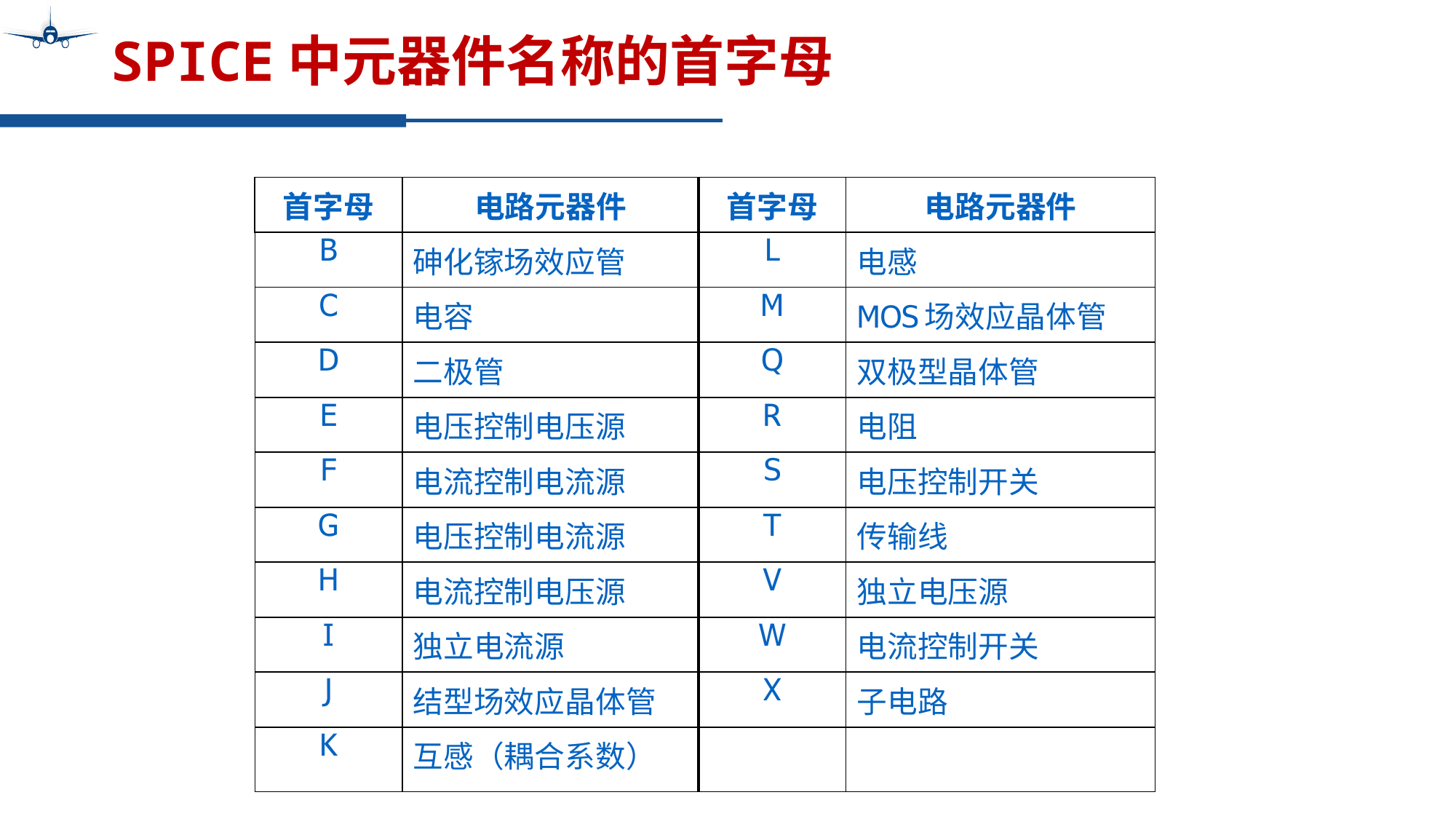

# SPICE中元器件名称的首字母
| 首字母 | 电路元器件 | 首字母 | 电路元器件 |
| --- | --- | --- | --- |
| B | 砷化镓场效应管 | L | 电感 |
| C | 电容 | M | MOS场效应晶体管 |
| D | 二极管 | Q | 双极型晶体管 |
| E | 电压控制电压源 | R | 电阻 |
| F | 电流控制电流源 | S | 电压控制开关 |
| G | 电压控制电流源 | T | 传输线 |
| H | 电流控制电压源 | V | 独立电压源 |
| I | 独立电流源 | W | 电流控制开关 |
| J | 结型场效应晶体管 | X | 子电路 |
| K | 互感（耦合系数） |  |  |